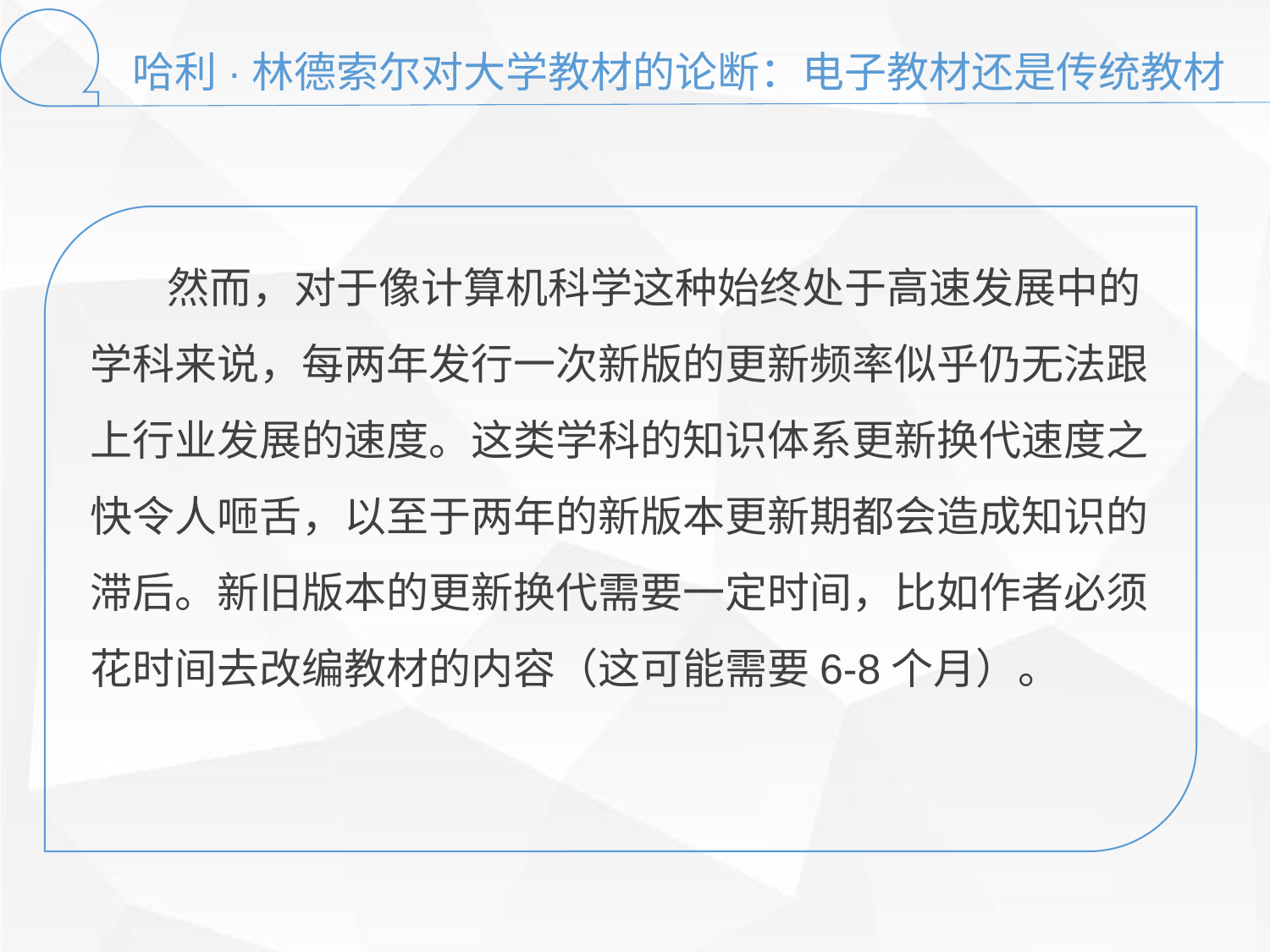

哈利·林德索尔对大学教材的论断：电子教材还是传统教材

       然而，对于像计算机科学这种始终处于高速发展中的学科来说，每两年发行一次新版的更新频率似乎仍无法跟上行业发展的速度。这类学科的知识体系更新换代速度之快令人咂舌，以至于两年的新版本更新期都会造成知识的滞后。新旧版本的更新换代需要一定时间，比如作者必须花时间去改编教材的内容（这可能需要6-8个月）。